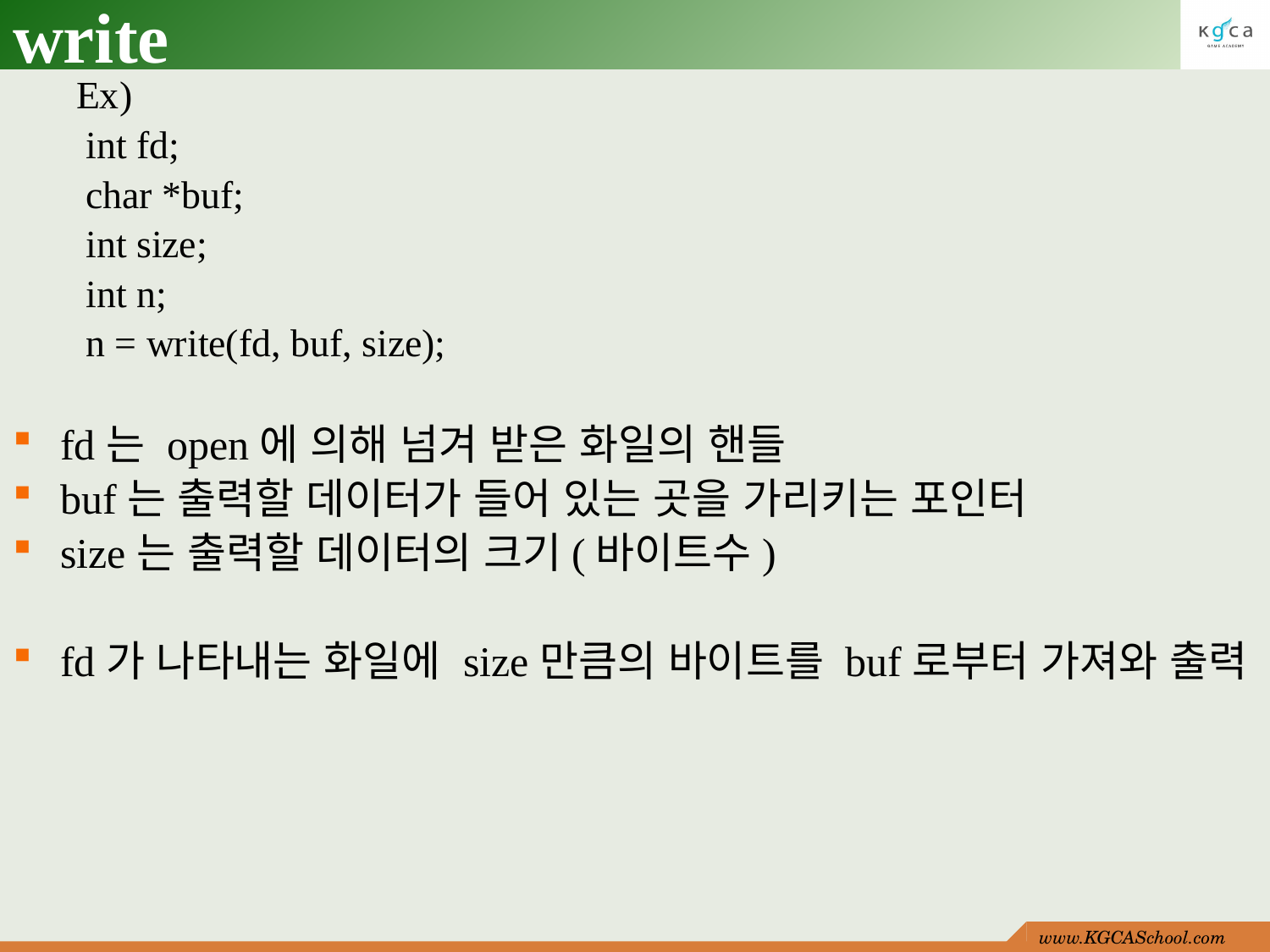

# write
Ex)
 int fd;
 char *buf;
 int size;
 int n;
 n = write(fd, buf, size);

fd는 open에 의해 넘겨 받은 화일의 핸들
buf는 출력할 데이터가 들어 있는 곳을 가리키는 포인터
size는 출력할 데이터의 크기(바이트수)

fd가 나타내는 화일에 size만큼의 바이트를 buf로부터 가져와 출력